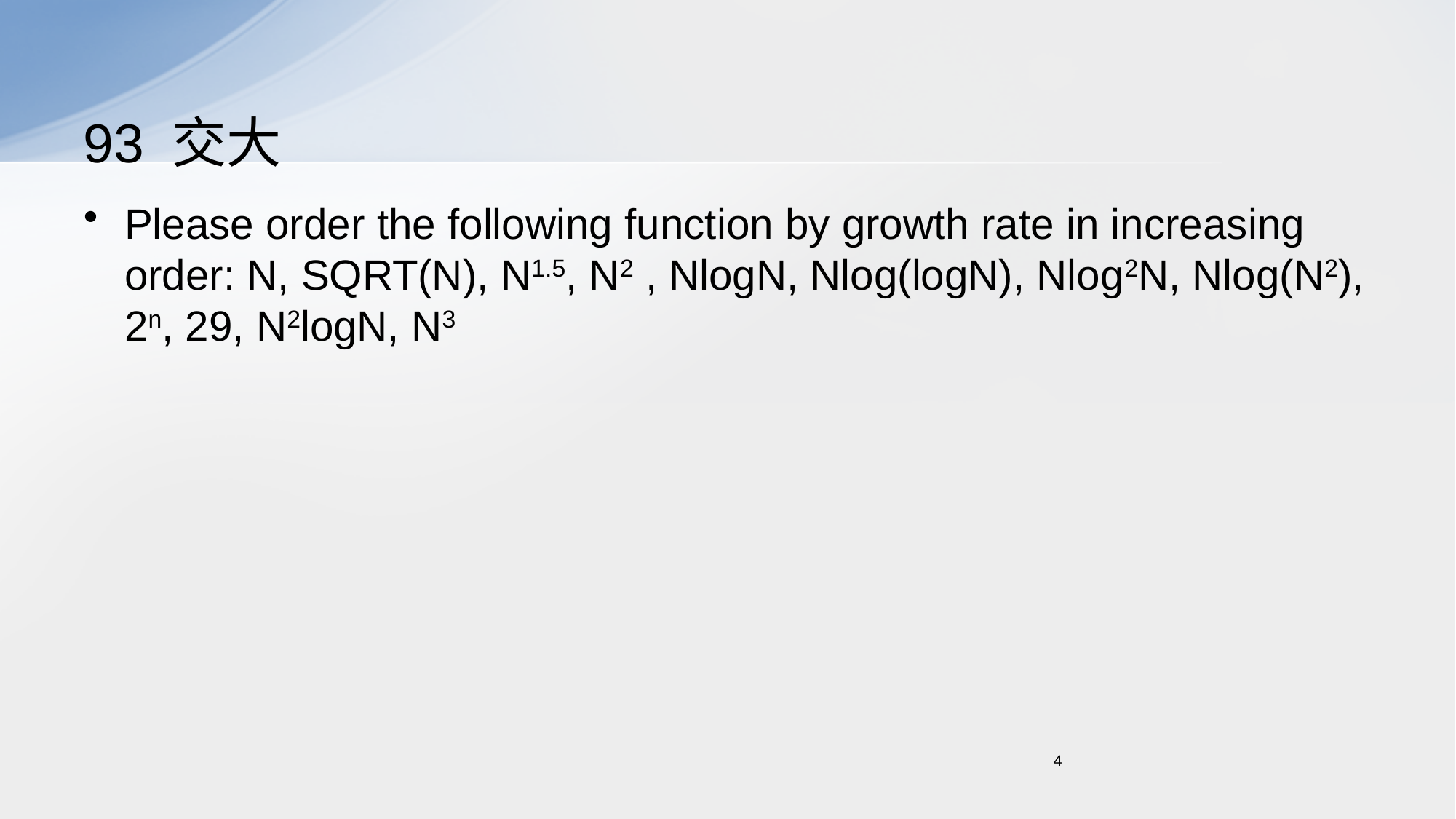

# 93 交大
Please order the following function by growth rate in increasing order: N, SQRT(N), N1.5, N2 , NlogN, Nlog(logN), Nlog2N, Nlog(N2), 2n, 29, N2logN, N3
4